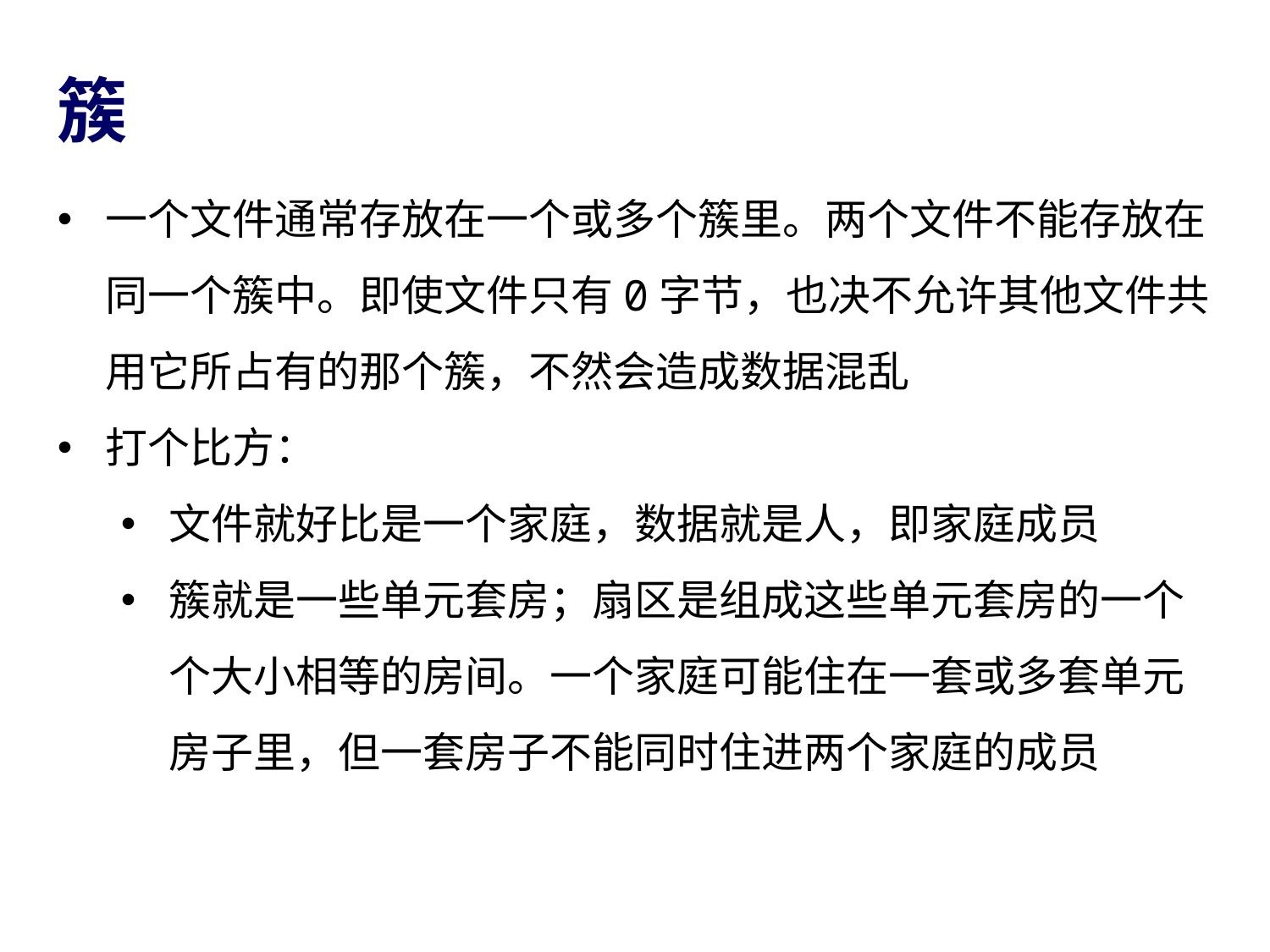

簇
一个文件通常存放在一个或多个簇里。两个文件不能存放在同一个簇中。即使文件只有0字节，也决不允许其他文件共用它所占有的那个簇，不然会造成数据混乱
打个比方：
文件就好比是一个家庭，数据就是人，即家庭成员
簇就是一些单元套房；扇区是组成这些单元套房的一个个大小相等的房间。一个家庭可能住在一套或多套单元房子里，但一套房子不能同时住进两个家庭的成员